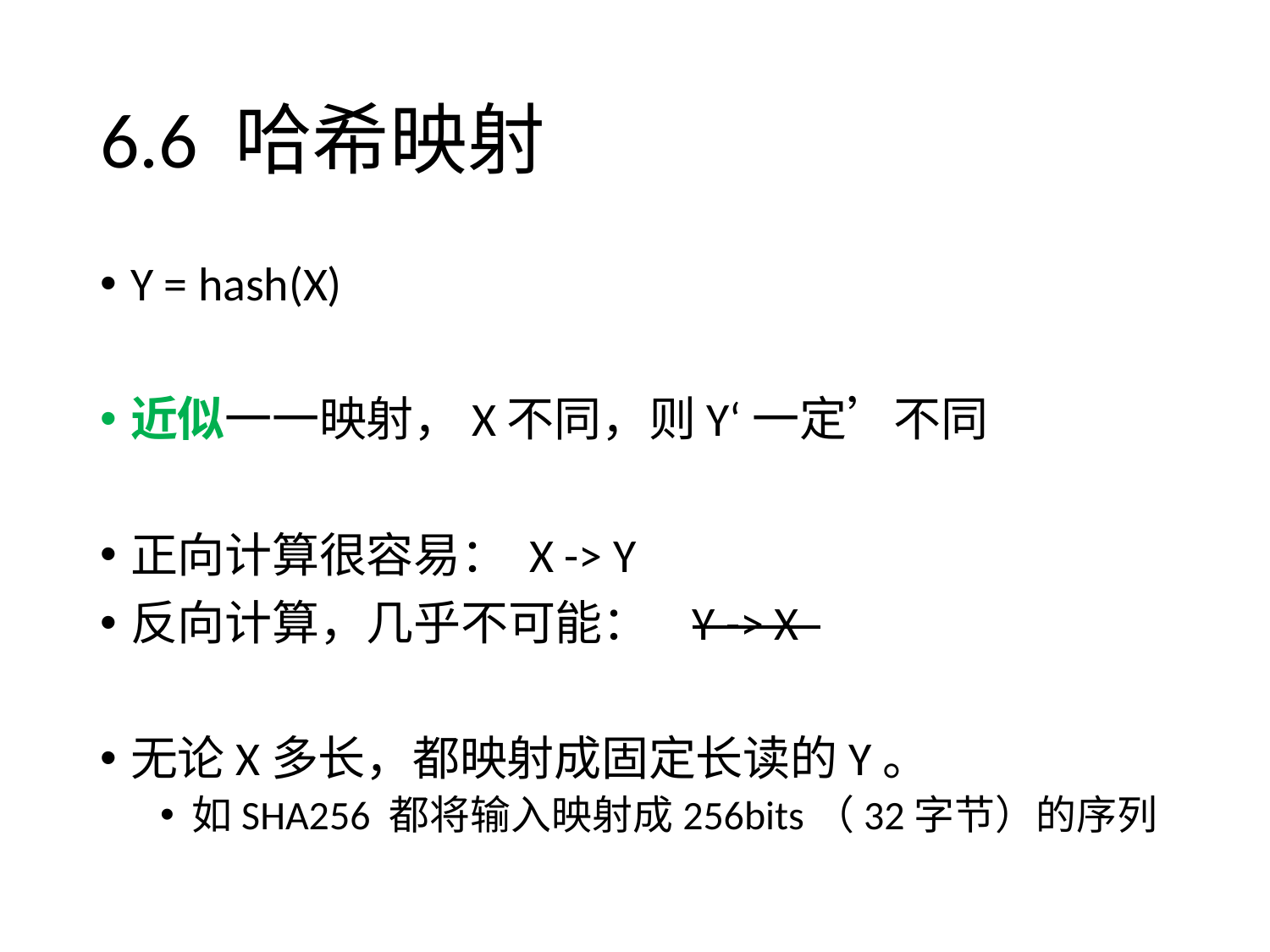

# 6.6 哈希映射
Y = hash(X)

近似一一映射，X不同，则Y‘一定’不同

正向计算很容易： X -> Y
反向计算，几乎不可能：   Y -> X

无论X多长，都映射成固定长读的Y。
如SHA256 都将输入映射成256bits（32字节）的序列